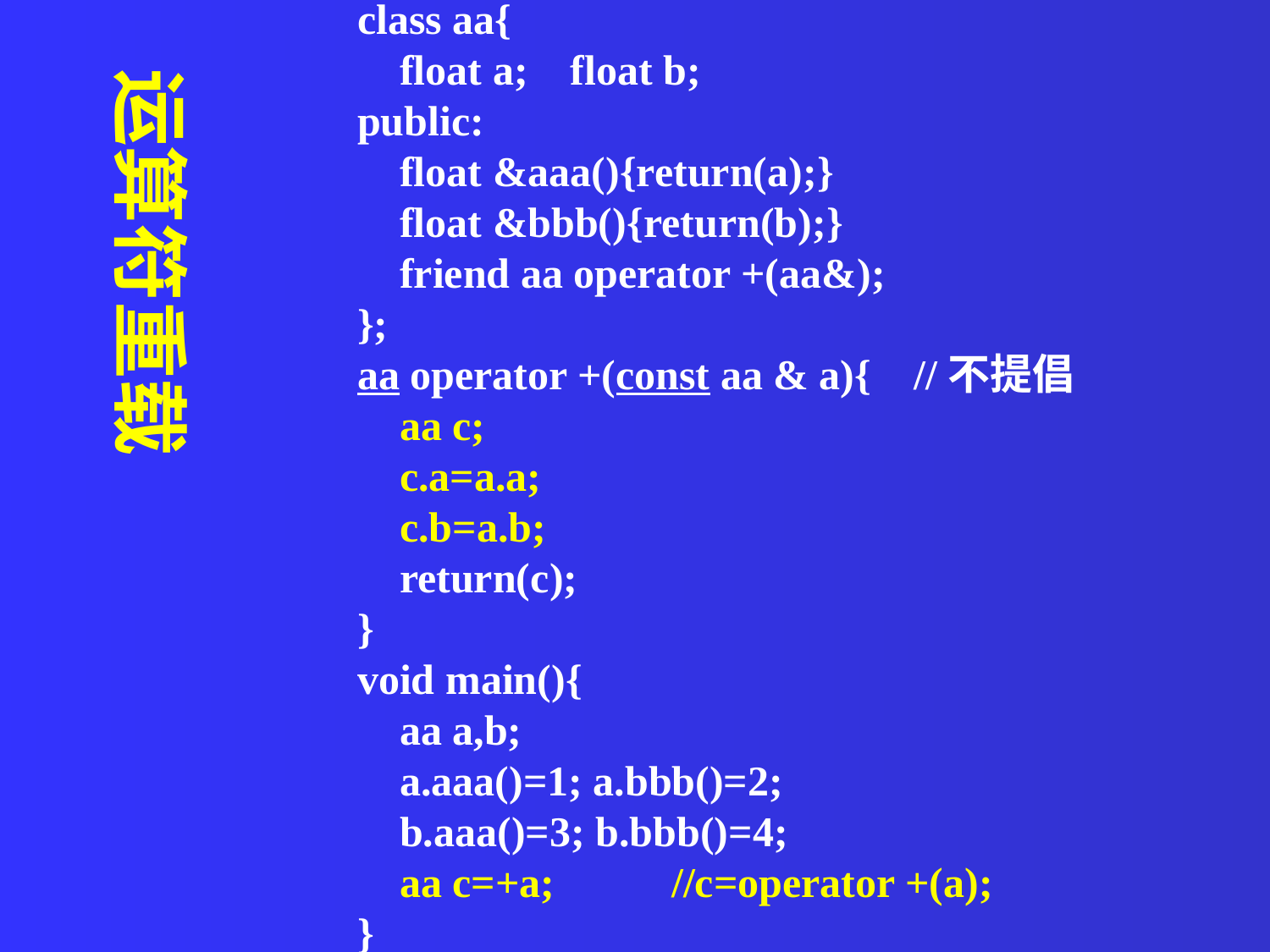

class aa{
    float a;    float b;
public:
    float &aaa(){return(a);}
    float &bbb(){return(b);}
    friend aa operator +(aa&);
};
aa operator +(const aa & a){    //不提倡
    aa c;
    c.a=a.a;
    c.b=a.b;
    return(c);
}
void main(){
    aa a,b;
    a.aaa()=1; a.bbb()=2;
    b.aaa()=3; b.bbb()=4;
    aa c=+a;           //c=operator +(a);
}
运算符重载